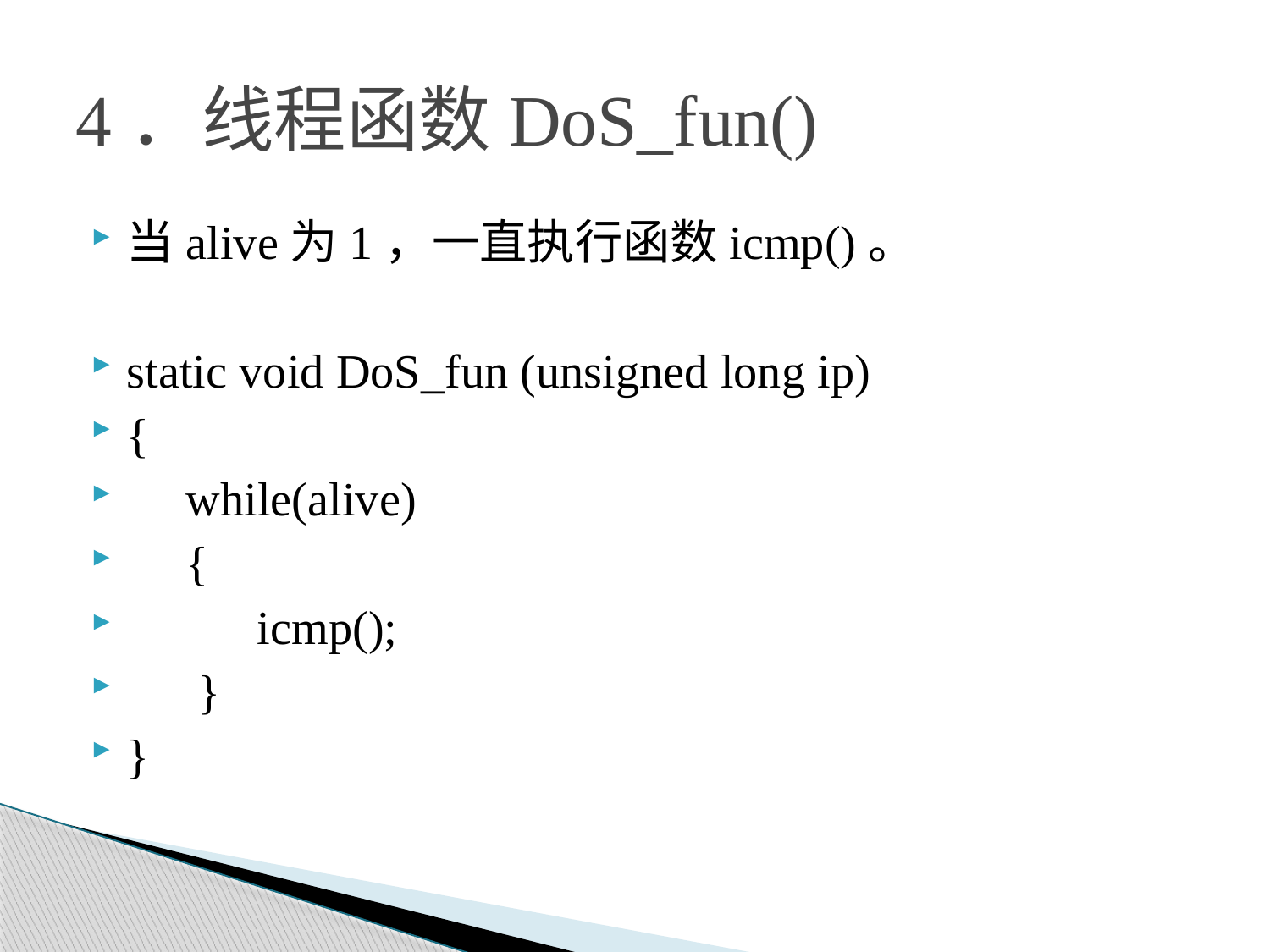

# 4．线程函数DoS_fun()
当alive为1，一直执行函数icmp()。

static void DoS_fun (unsigned long ip)
{
     while(alive)
     {
           icmp();
      }
}